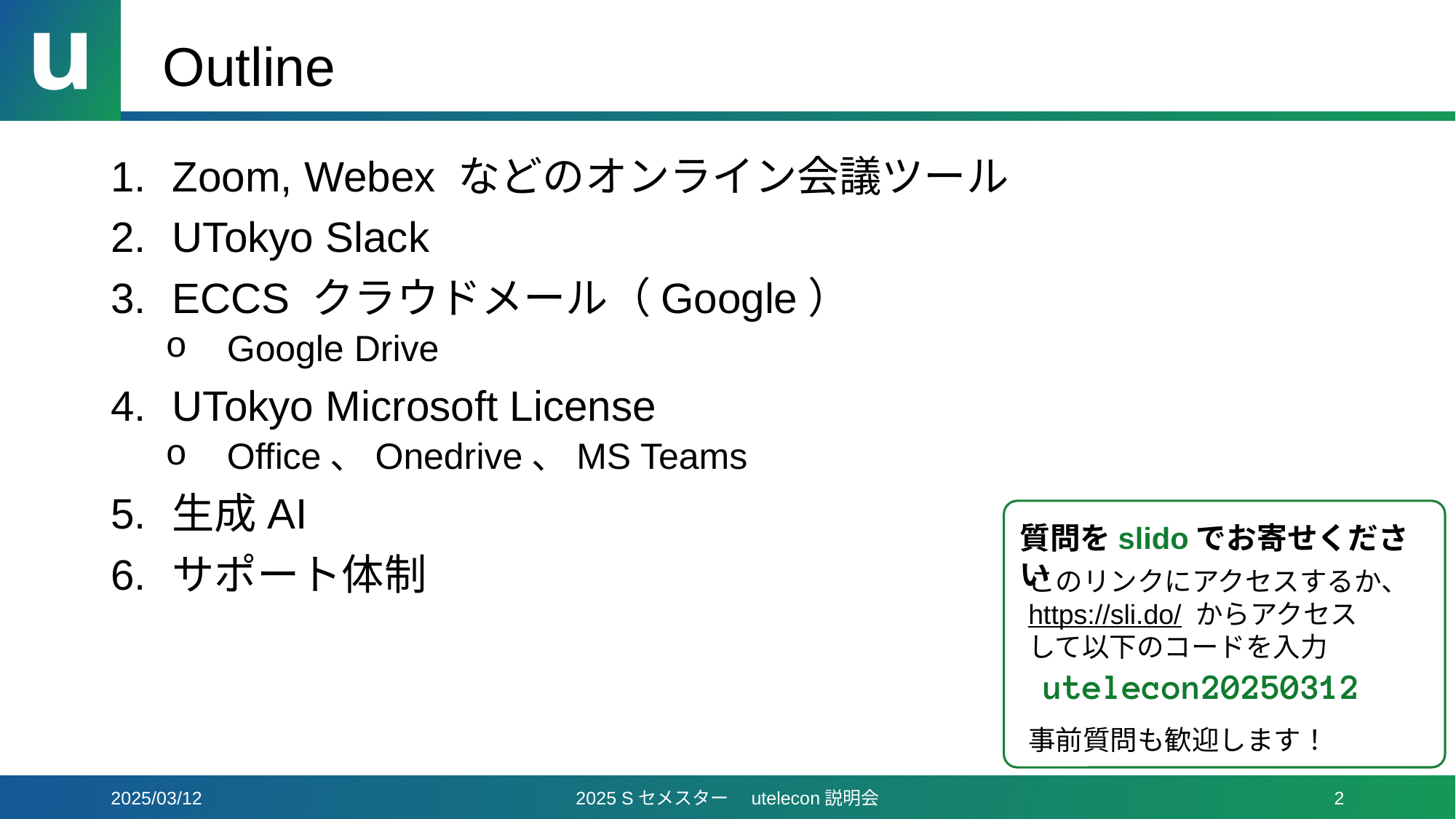

# Outline
Zoom, Webex などのオンライン会議ツール
UTokyo Slack
ECCS クラウドメール（Google）
Google Drive
UTokyo Microsoft License
Office、Onedrive、MS Teams
生成AI
サポート体制

質問をslidoでお寄せください
このリンクにアクセスするか、
https://sli.do/ からアクセス
して以下のコードを入力
 utelecon20250312
事前質問も歓迎します！
2025/03/12
2025 Sセメスター　utelecon説明会
2